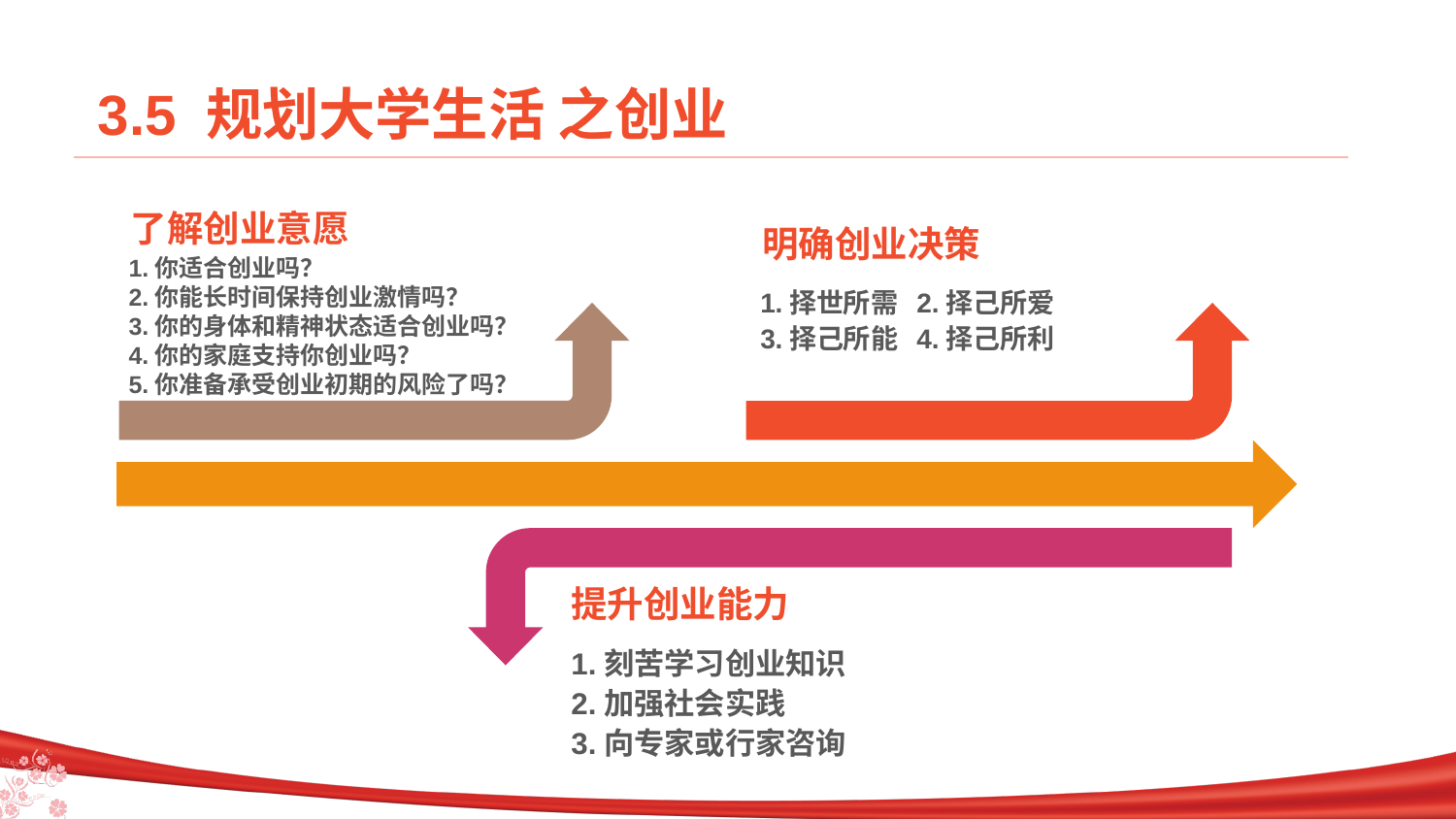

3.5 规划大学生活 之创业

了解创业意愿
明确创业决策
1.你适合创业吗？
2.你能长时间保持创业激情吗？
3.你的身体和精神状态适合创业吗？
4.你的家庭支持你创业吗？
5.你准备承受创业初期的风险了吗？
1.择世所需  2.择己所爱
3.择己所能  4.择己所利

提升创业能力
1.刻苦学习创业知识
2.加强社会实践
3.向专家或行家咨询